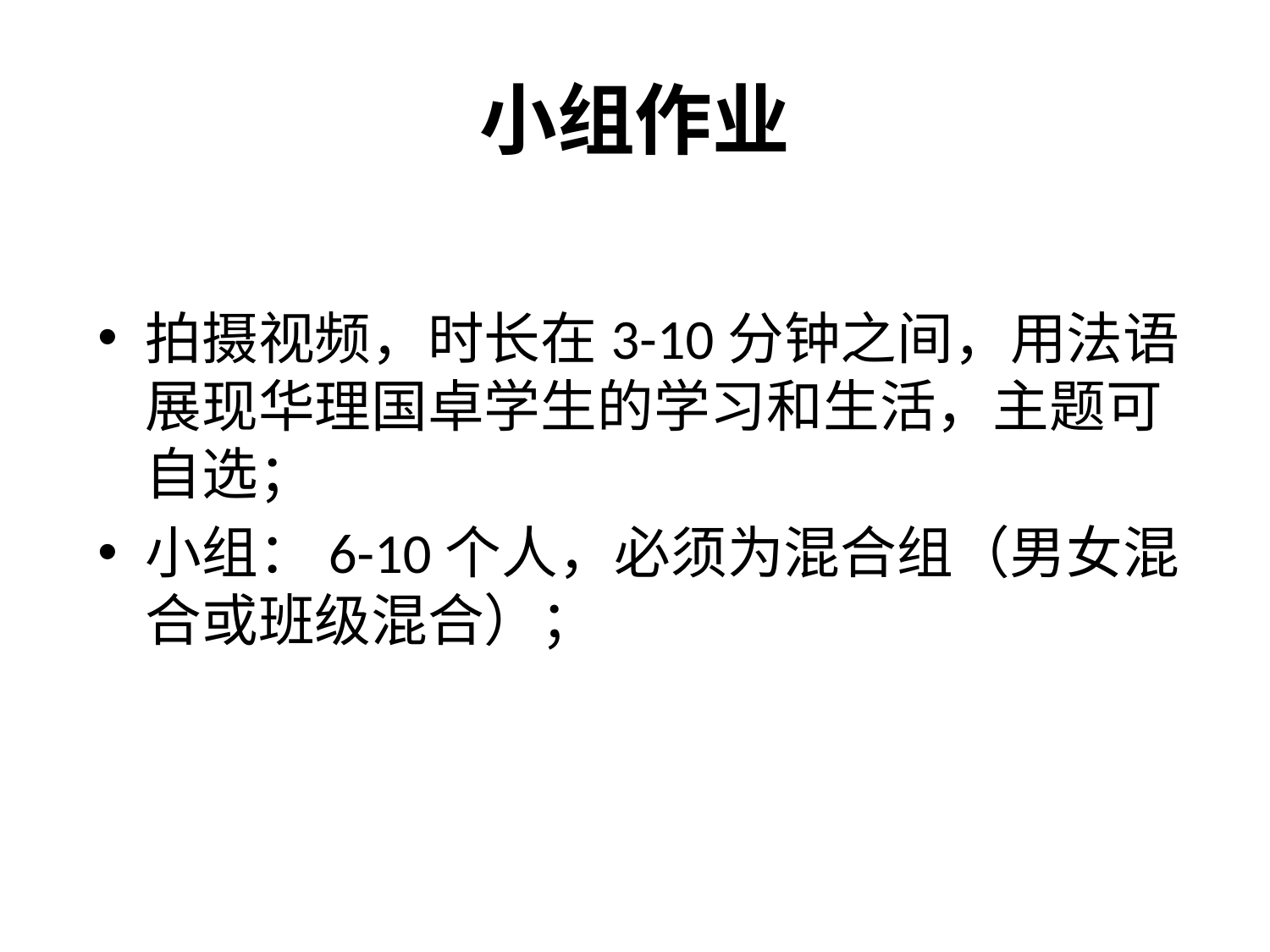

# 小组作业
拍摄视频，时长在3-10分钟之间，用法语展现华理国卓学生的学习和生活，主题可自选；
小组：6-10个人，必须为混合组（男女混合或班级混合）；

5